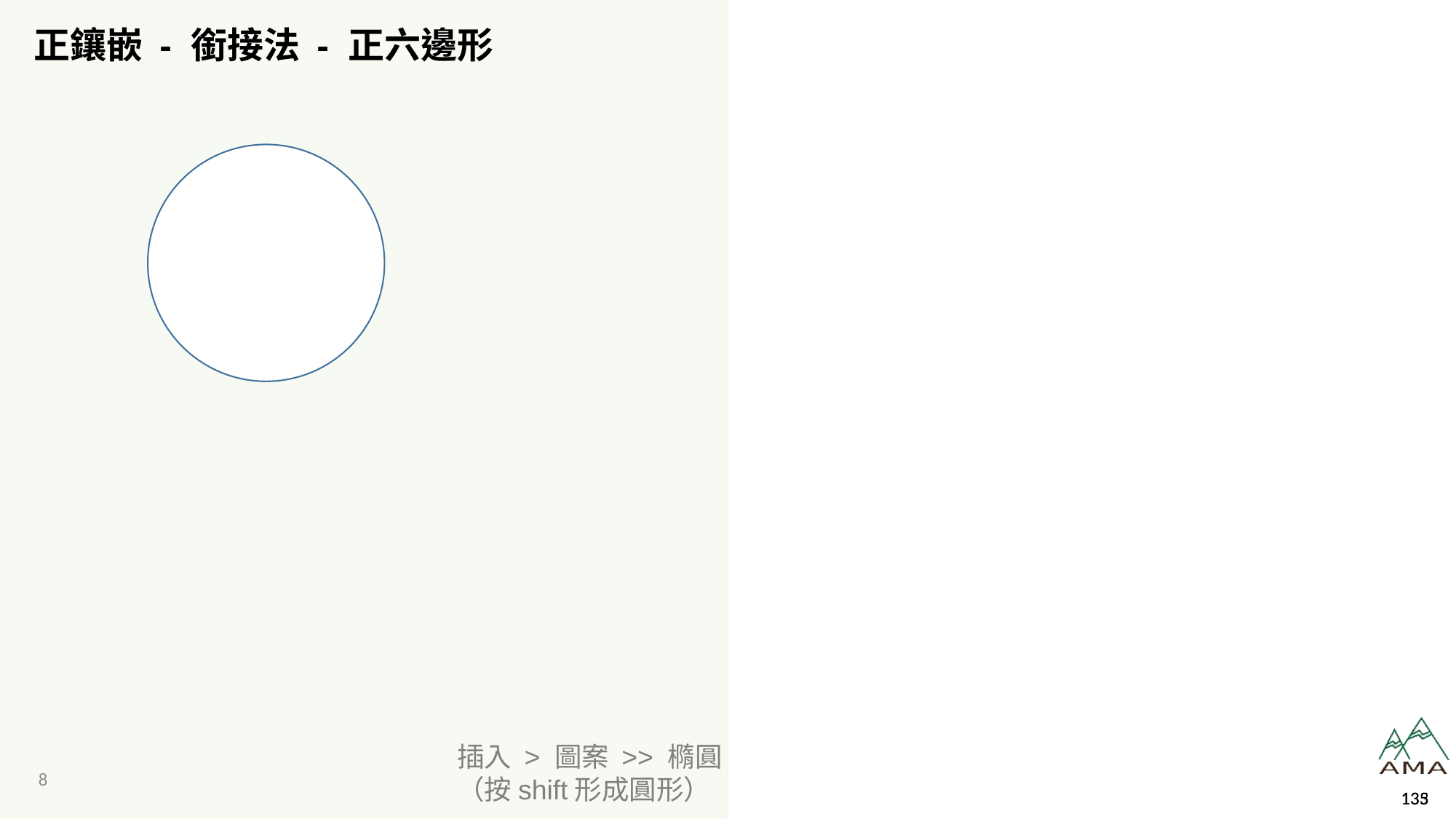

# 正鑲嵌 - 銜接法 - 正六邊形

插入 > 圖案 >> 橢圓
（按shift形成圓形）
133
135